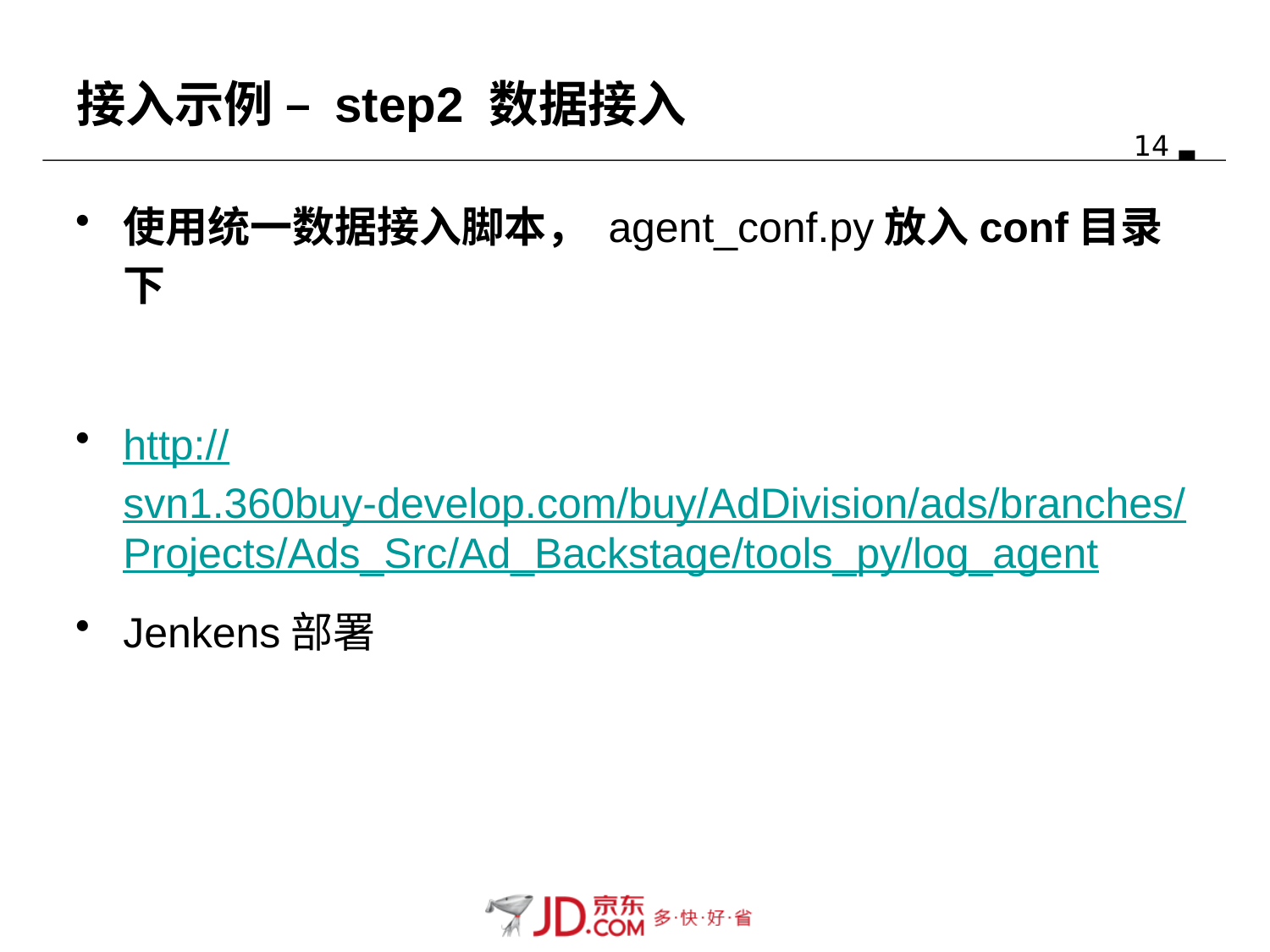

# 接入示例 – step2 数据接入
使用统一数据接入脚本， agent_conf.py放入conf目录下

http://svn1.360buy-develop.com/buy/AdDivision/ads/branches/Projects/Ads_Src/Ad_Backstage/tools_py/log_agent
Jenkens部署